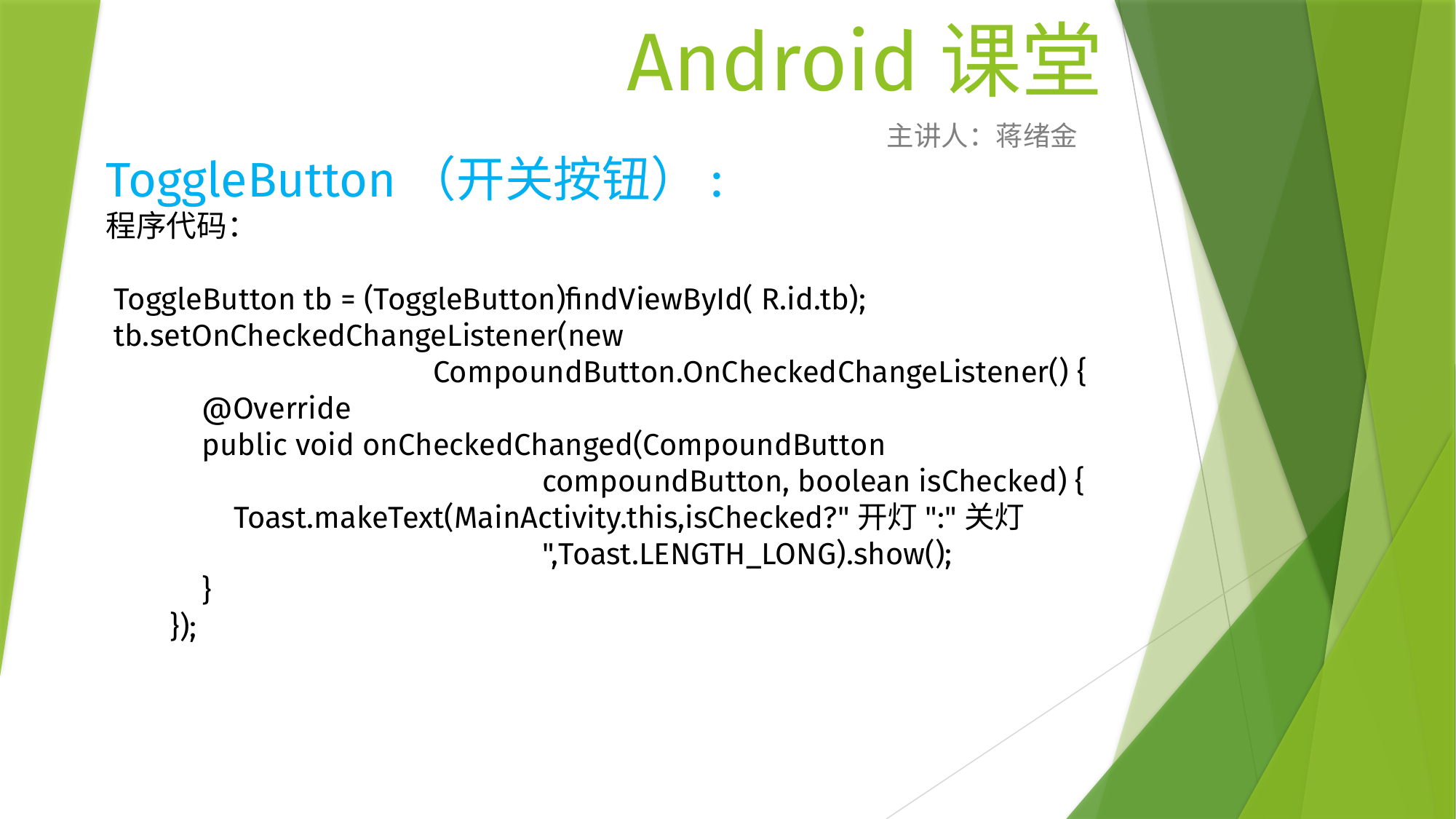

# Android课堂
主讲人：蒋绪金
ToggleButton（开关按钮）:
程序代码：

 ToggleButton tb = (ToggleButton)findViewById( R.id.tb);
 tb.setOnCheckedChangeListener(new 								CompoundButton.OnCheckedChangeListener() {
            @Override
            public void onCheckedChanged(CompoundButton 						compoundButton, boolean isChecked) {
                Toast.makeText(MainActivity.this,isChecked?"开灯":"关灯					",Toast.LENGTH_LONG).show();
            }
        });